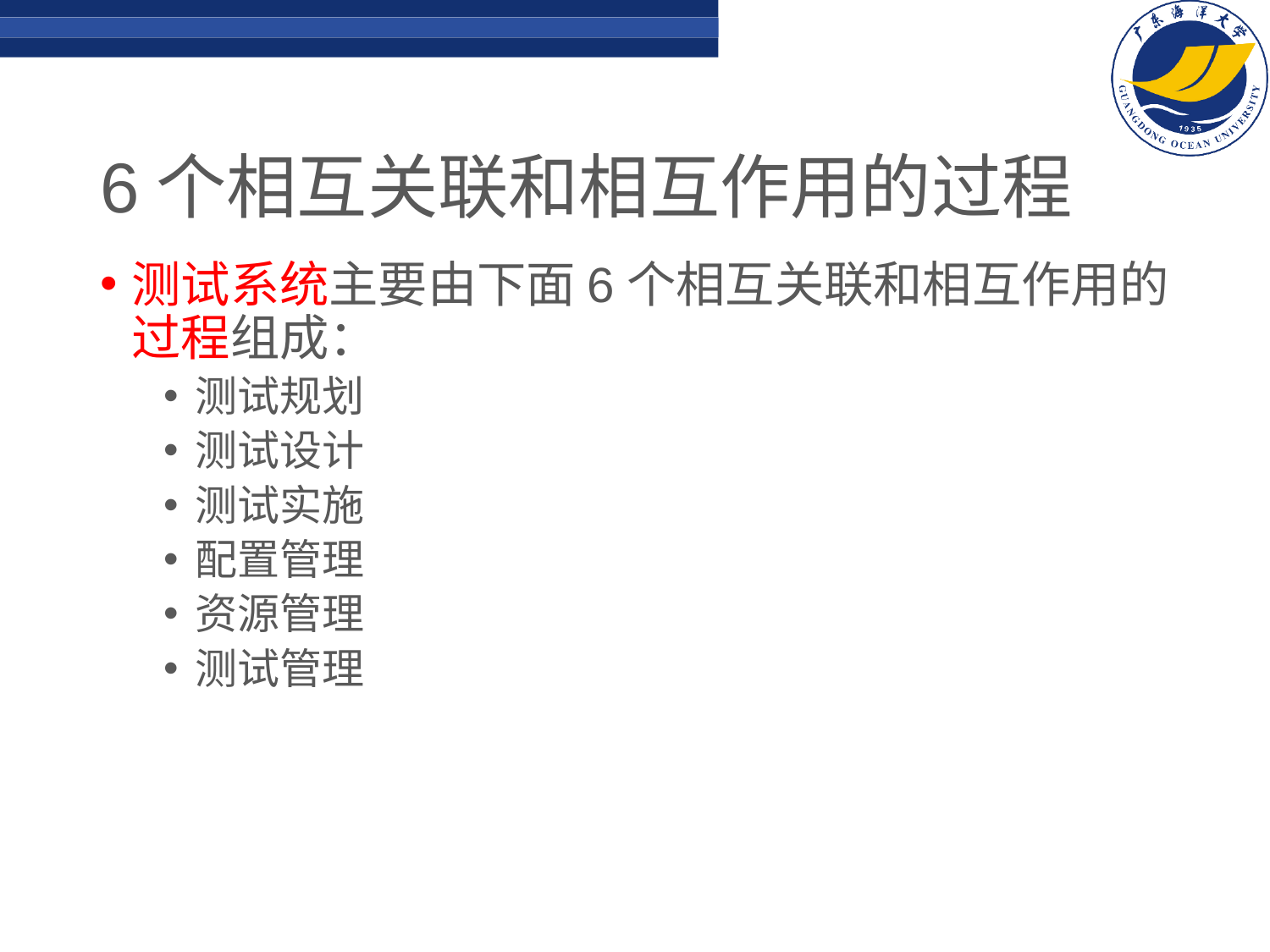

# 6个相互关联和相互作用的过程
测试系统主要由下面6个相互关联和相互作用的过程组成：
测试规划
测试设计
测试实施
配置管理
资源管理
测试管理
14